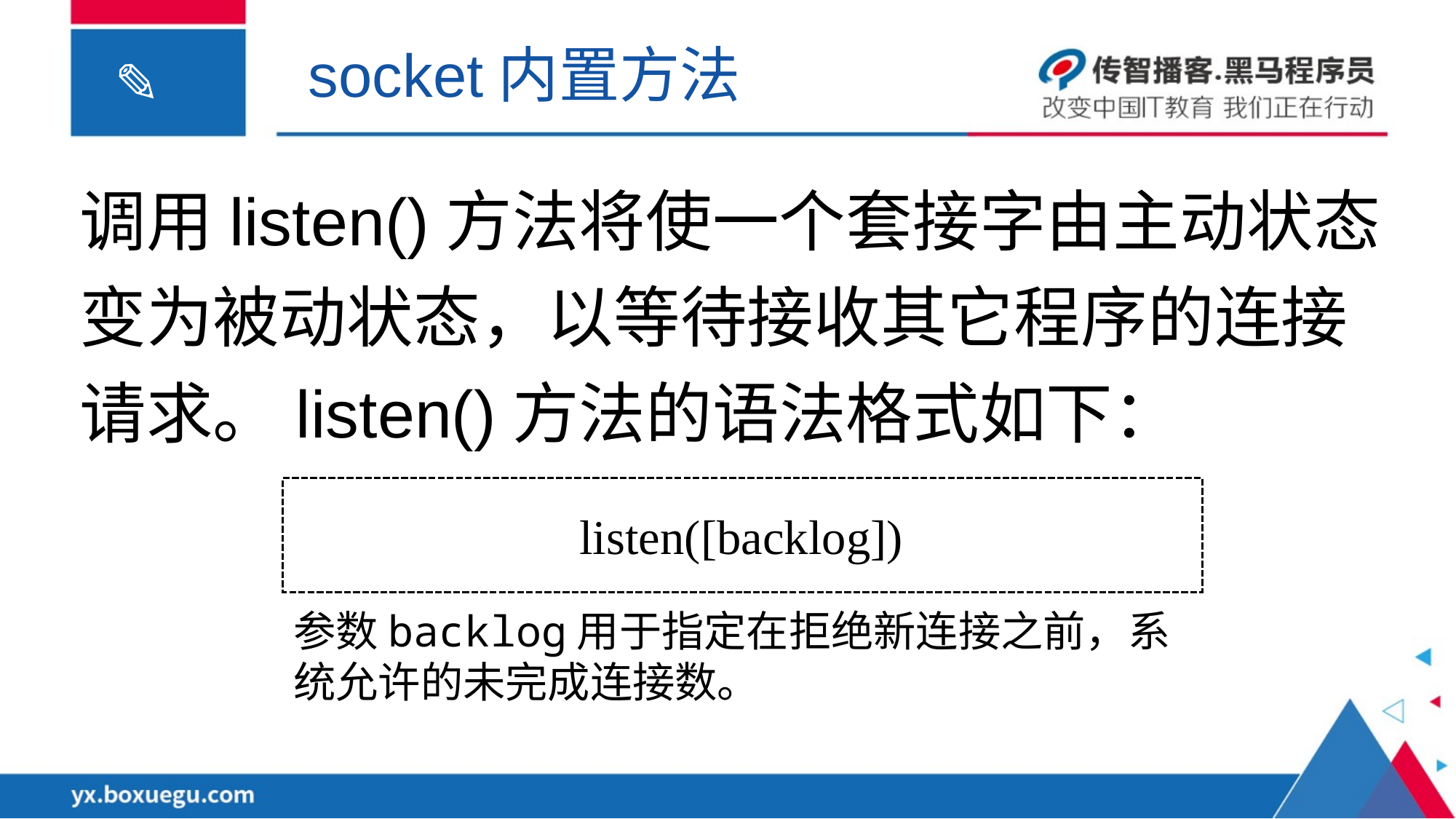

socket内置方法
调用listen()方法将使一个套接字由主动状态变为被动状态，以等待接收其它程序的连接请求。listen()方法的语法格式如下：

listen([backlog])
参数backlog用于指定在拒绝新连接之前，系统允许的未完成连接数。